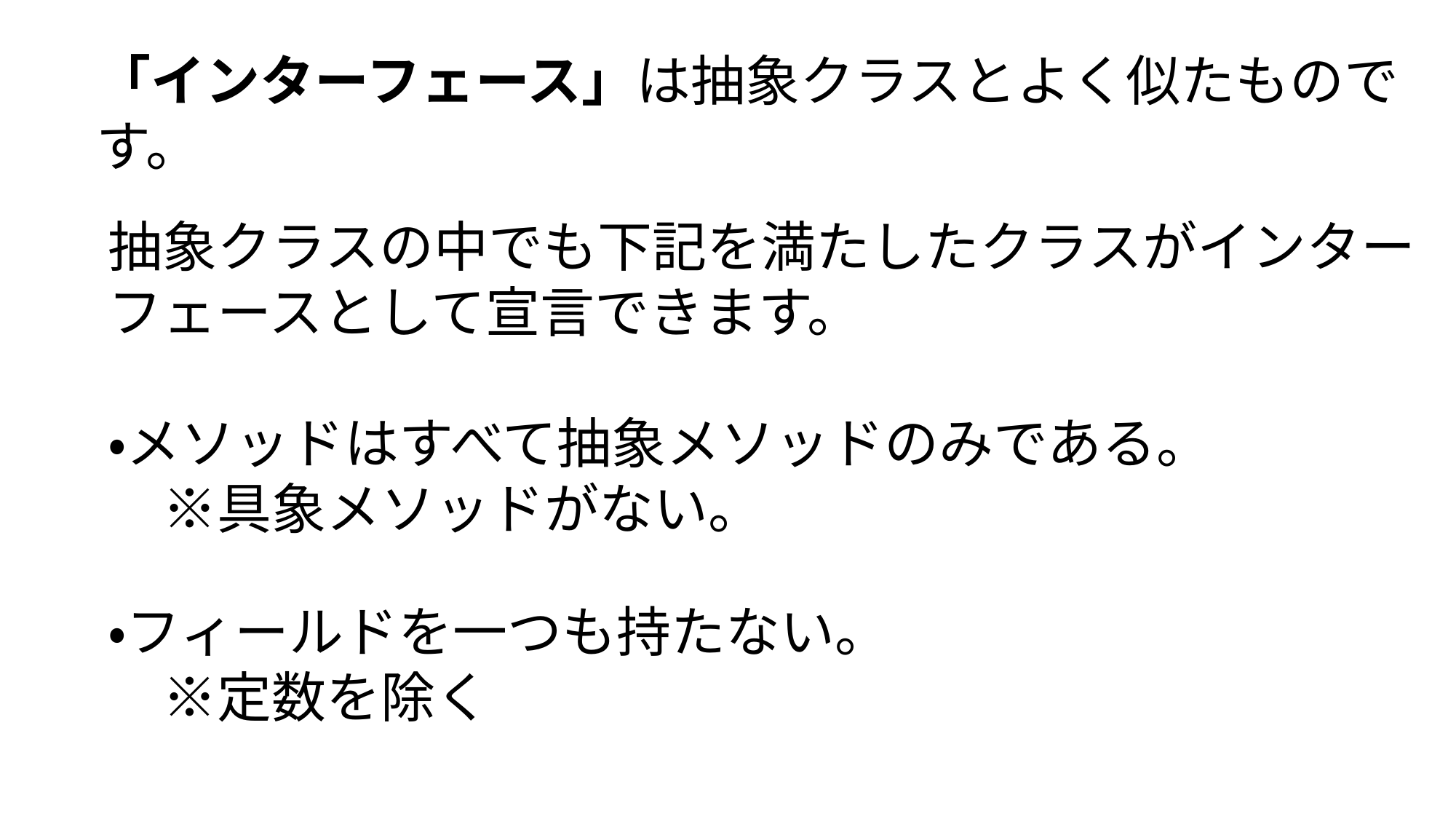

「インターフェース」は抽象クラスとよく似たものです。
抽象クラスの中でも下記を満たしたクラスがインターフェースとして宣言できます。
・メソッドはすべて抽象メソッドのみである。
　※具象メソッドがない。
・フィールドを一つも持たない。
　※定数を除く